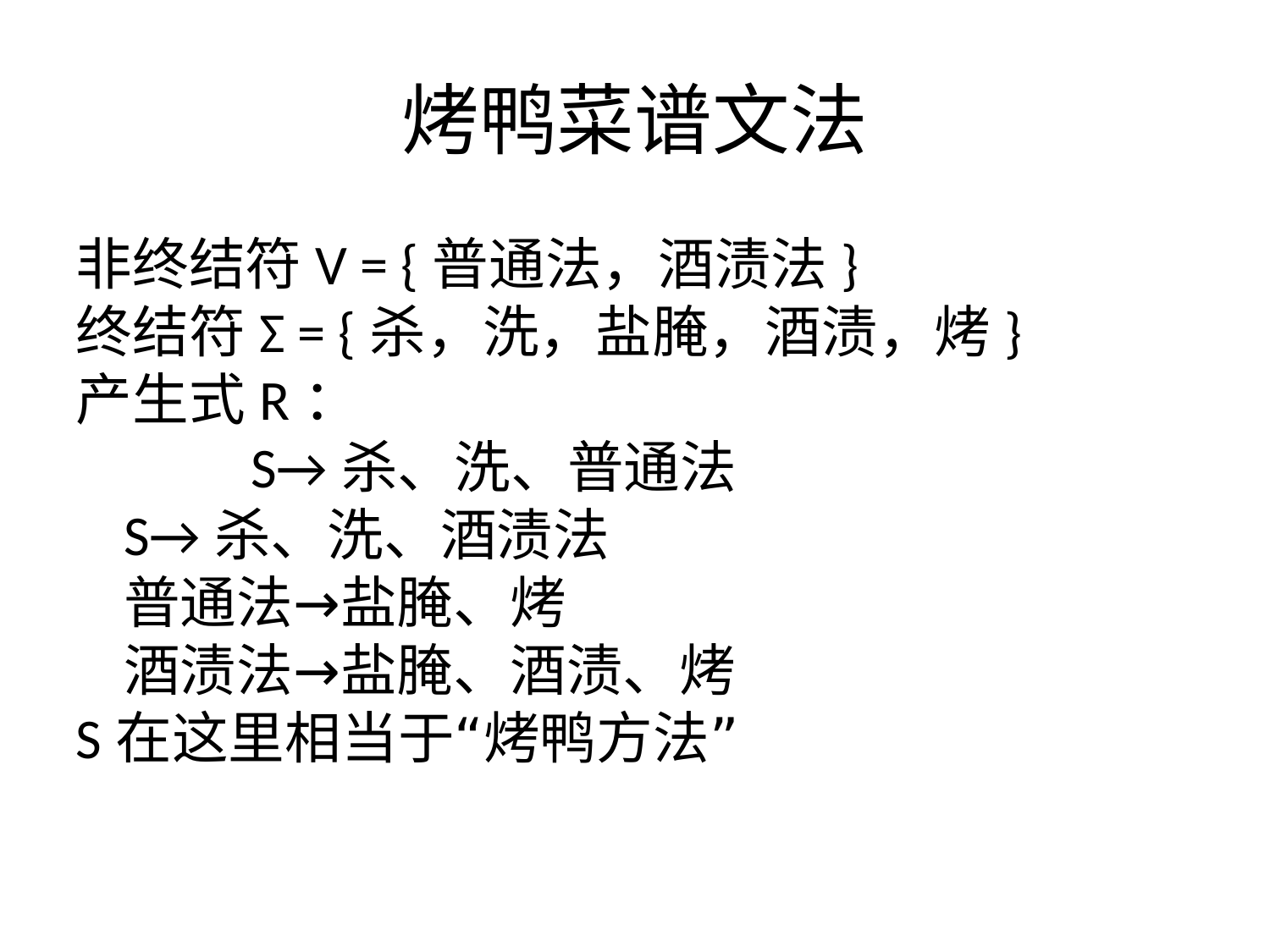

烤鸭菜谱文法
非终结符V = {普通法，酒渍法}
终结符Σ = {杀，洗，盐腌，酒渍，烤}
产生式R：
    	S→杀、洗、普通法
   	S→杀、洗、酒渍法
  	普通法→盐腌、烤
  	酒渍法→盐腌、酒渍、烤
S在这里相当于“烤鸭方法”